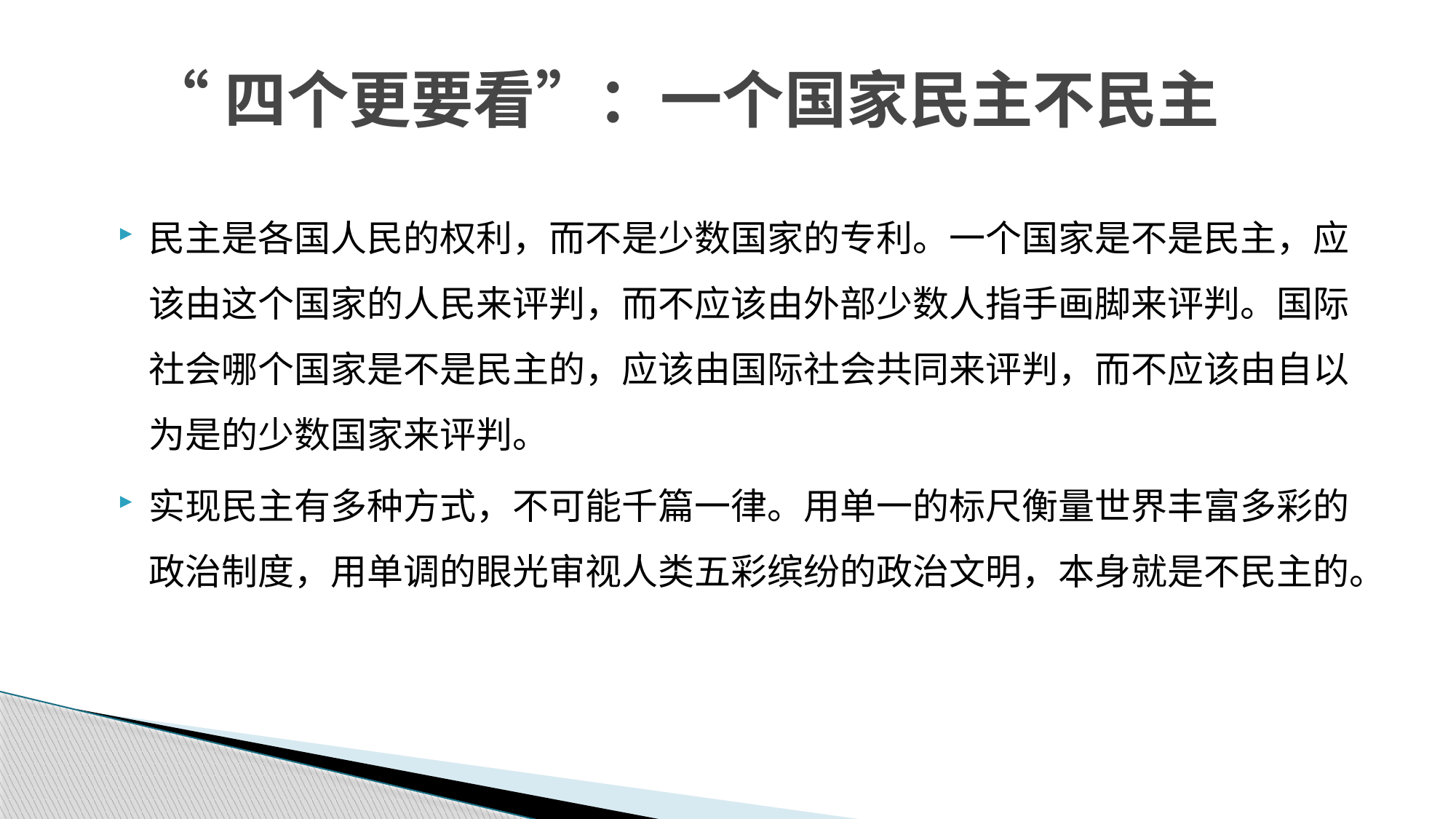

# “四个更要看”：一个国家民主不民主

民主是各国人民的权利，而不是少数国家的专利。一个国家是不是民主，应该由这个国家的人民来评判，而不应该由外部少数人指手画脚来评判。国际社会哪个国家是不是民主的，应该由国际社会共同来评判，而不应该由自以为是的少数国家来评判。
实现民主有多种方式，不可能千篇一律。用单一的标尺衡量世界丰富多彩的政治制度，用单调的眼光审视人类五彩缤纷的政治文明，本身就是不民主的。